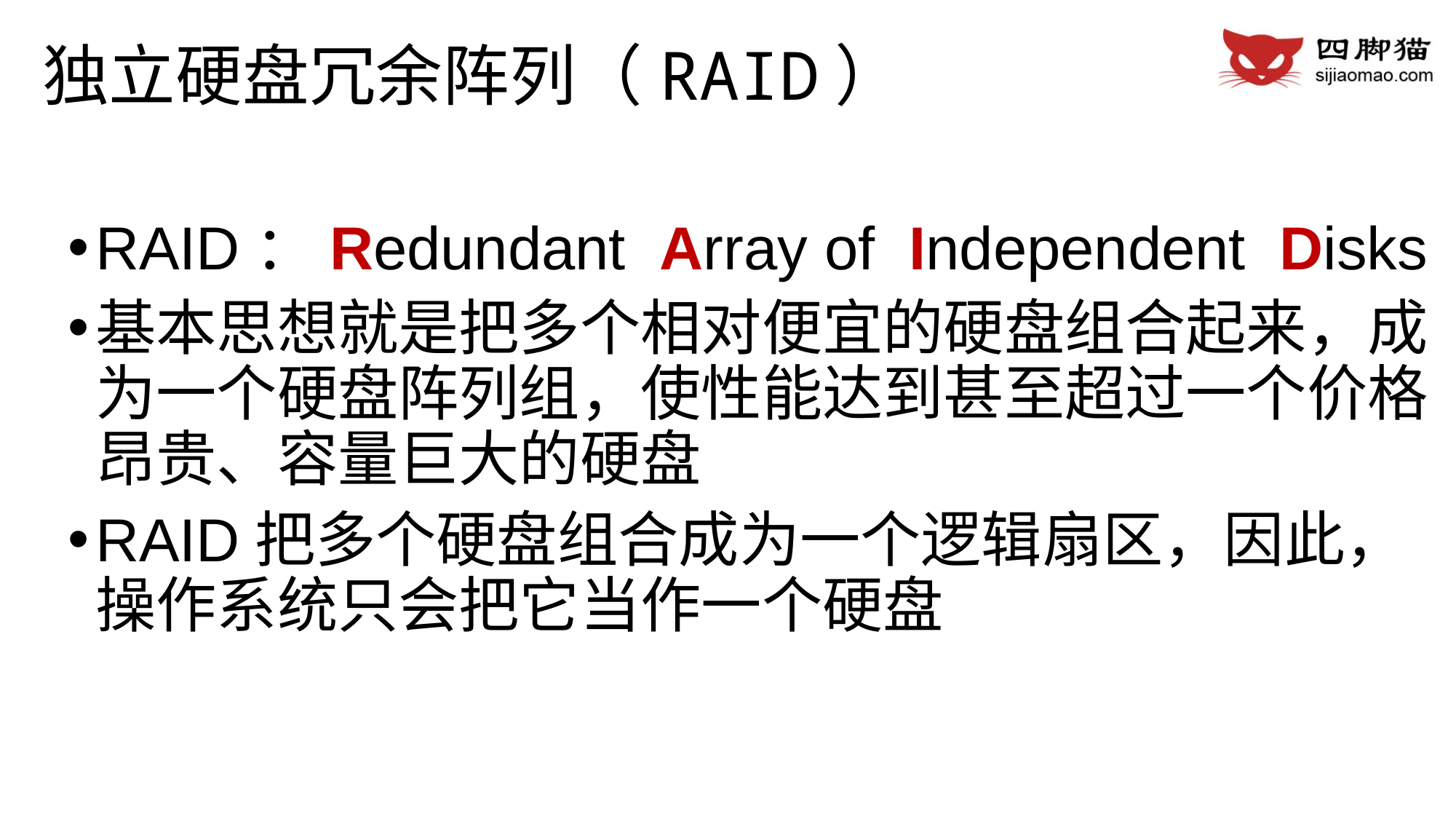

# 独立硬盘冗余阵列（RAID）
RAID：Redundant  Array of  Independent  Disks
基本思想就是把多个相对便宜的硬盘组合起来，成为一个硬盘阵列组，使性能达到甚至超过一个价格昂贵、容量巨大的硬盘
RAID把多个硬盘组合成为一个逻辑扇区，因此，操作系统只会把它当作一个硬盘